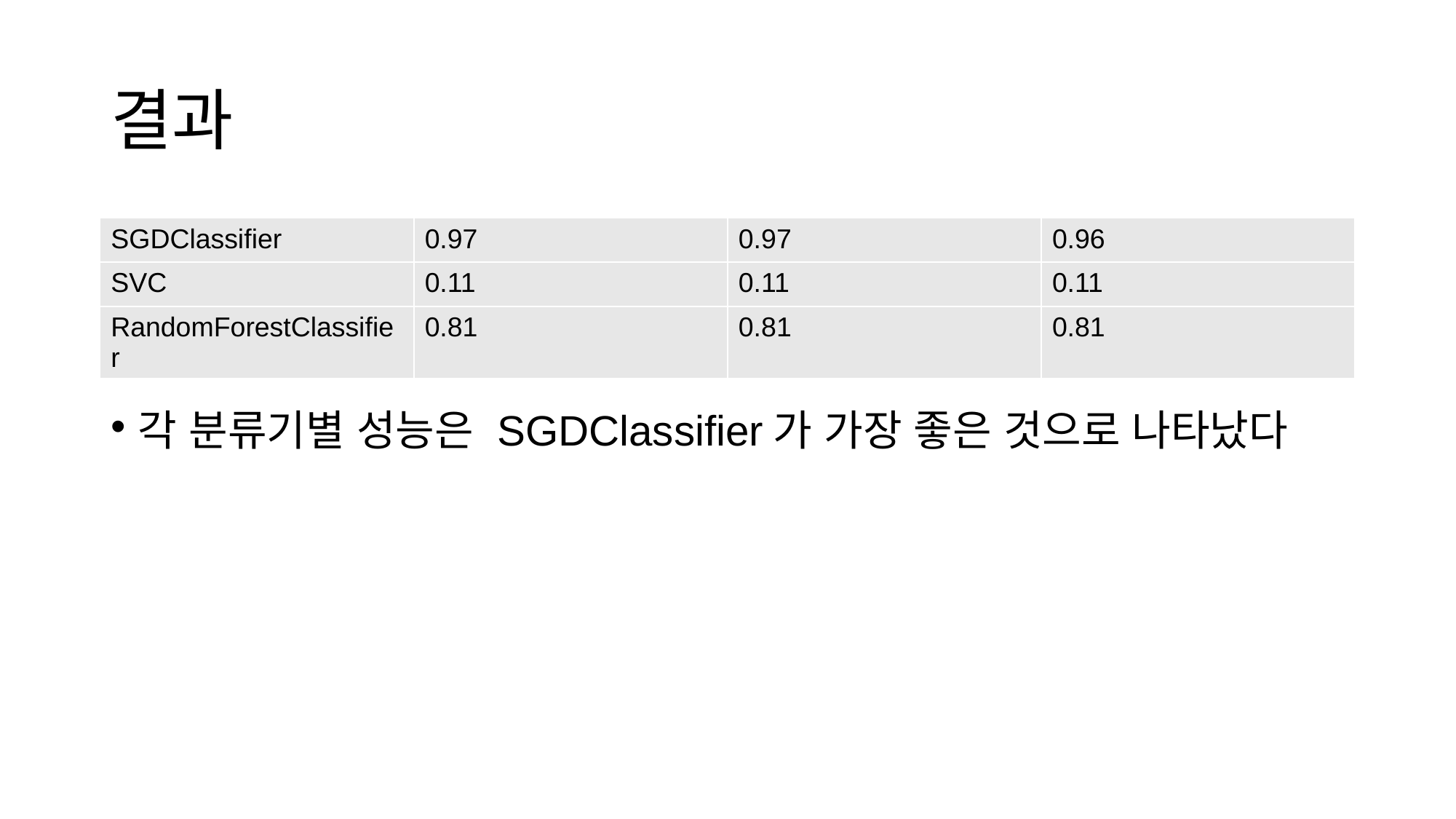

# 결과
| SGDClassifier | 0.97 | 0.97 | 0.96 |
| --- | --- | --- | --- |
| SVC | 0.11 | 0.11 | 0.11 |
| RandomForestClassifier | 0.81 | 0.81 | 0.81 |

각 분류기별 성능은 SGDClassifier가 가장 좋은 것으로 나타났다